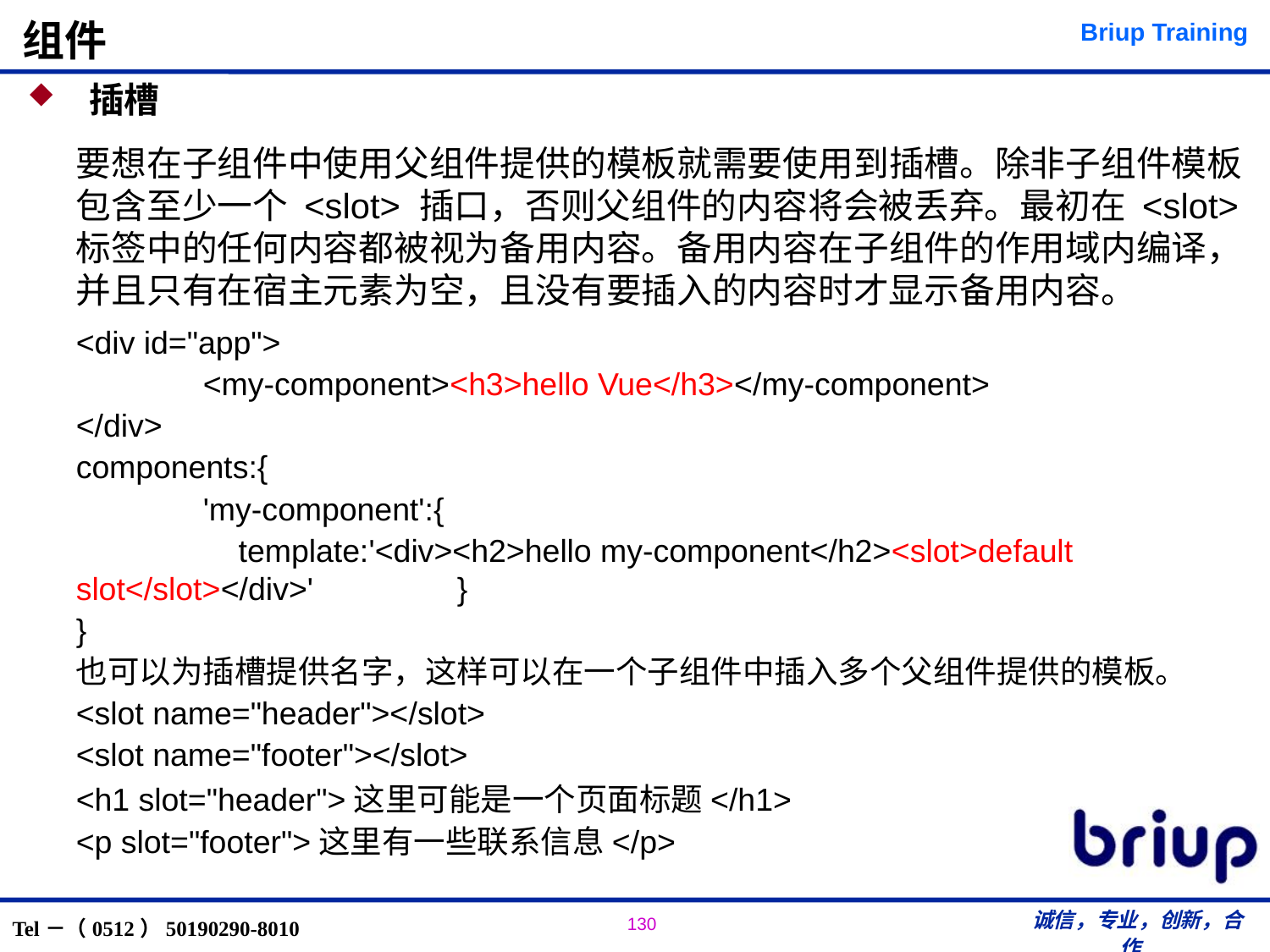

# 组件
 插槽
要想在子组件中使用父组件提供的模板就需要使用到插槽。除非子组件模板包含至少一个 <slot> 插口，否则父组件的内容将会被丢弃。最初在 <slot> 标签中的任何内容都被视为备用内容。备用内容在子组件的作用域内编译，并且只有在宿主元素为空，且没有要插入的内容时才显示备用内容。
<div id="app">
	<my-component><h3>hello Vue</h3></my-component>
</div>
components:{
	'my-component':{
	    template:'<div><h2>hello my-component</h2><slot>default slot</slot></div>'        	}
}
也可以为插槽提供名字，这样可以在一个子组件中插入多个父组件提供的模板。
<slot name="header"></slot>
<slot name="footer"></slot>
<h1 slot="header">这里可能是一个页面标题</h1>
<p slot="footer">这里有一些联系信息</p>